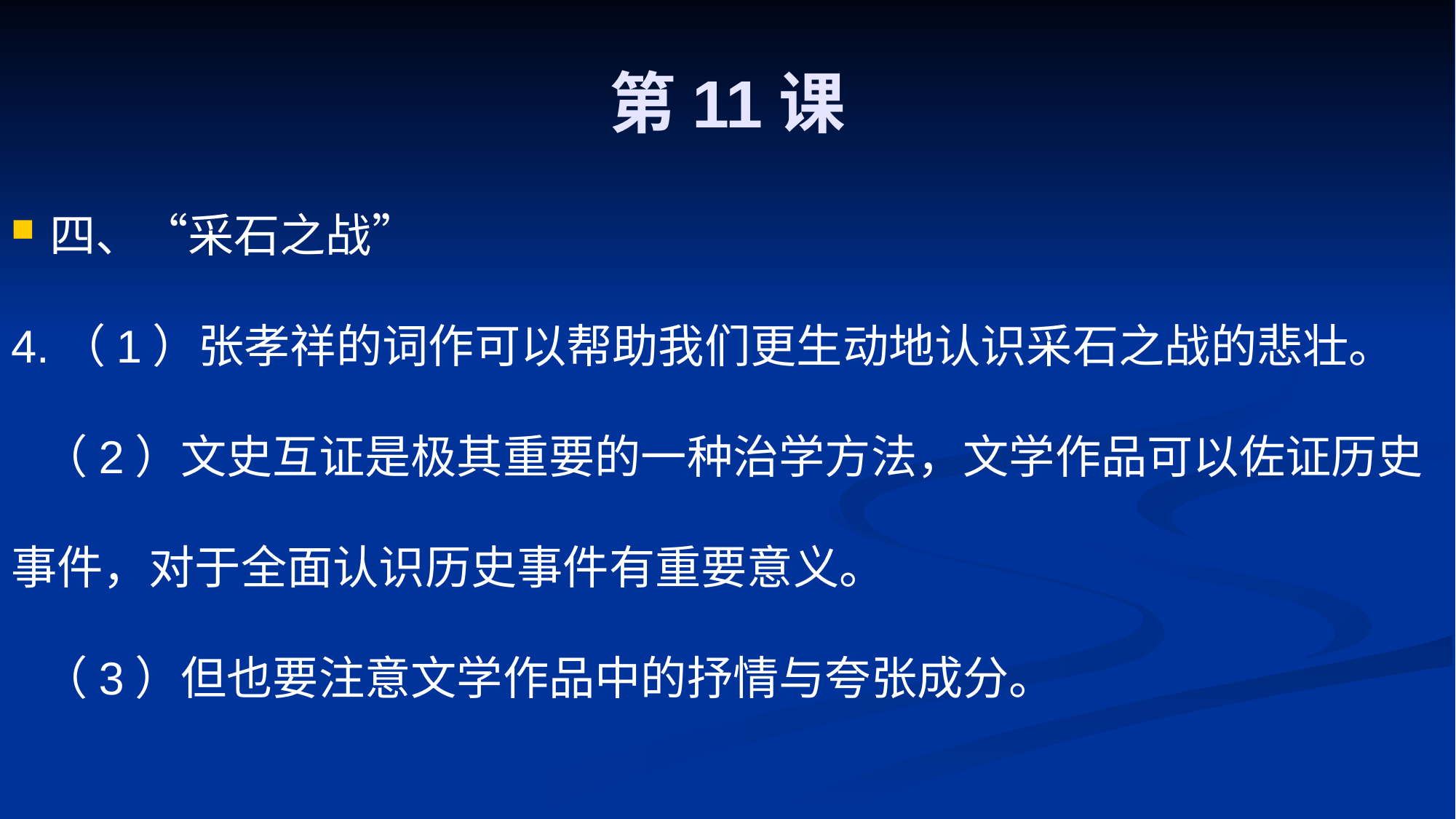

# 第11课
四、“采石之战”
4.（1）张孝祥的词作可以帮助我们更生动地认识采石之战的悲壮。
  （2）文史互证是极其重要的一种治学方法，文学作品可以佐证历史事件，对于全面认识历史事件有重要意义。
  （3）但也要注意文学作品中的抒情与夸张成分。